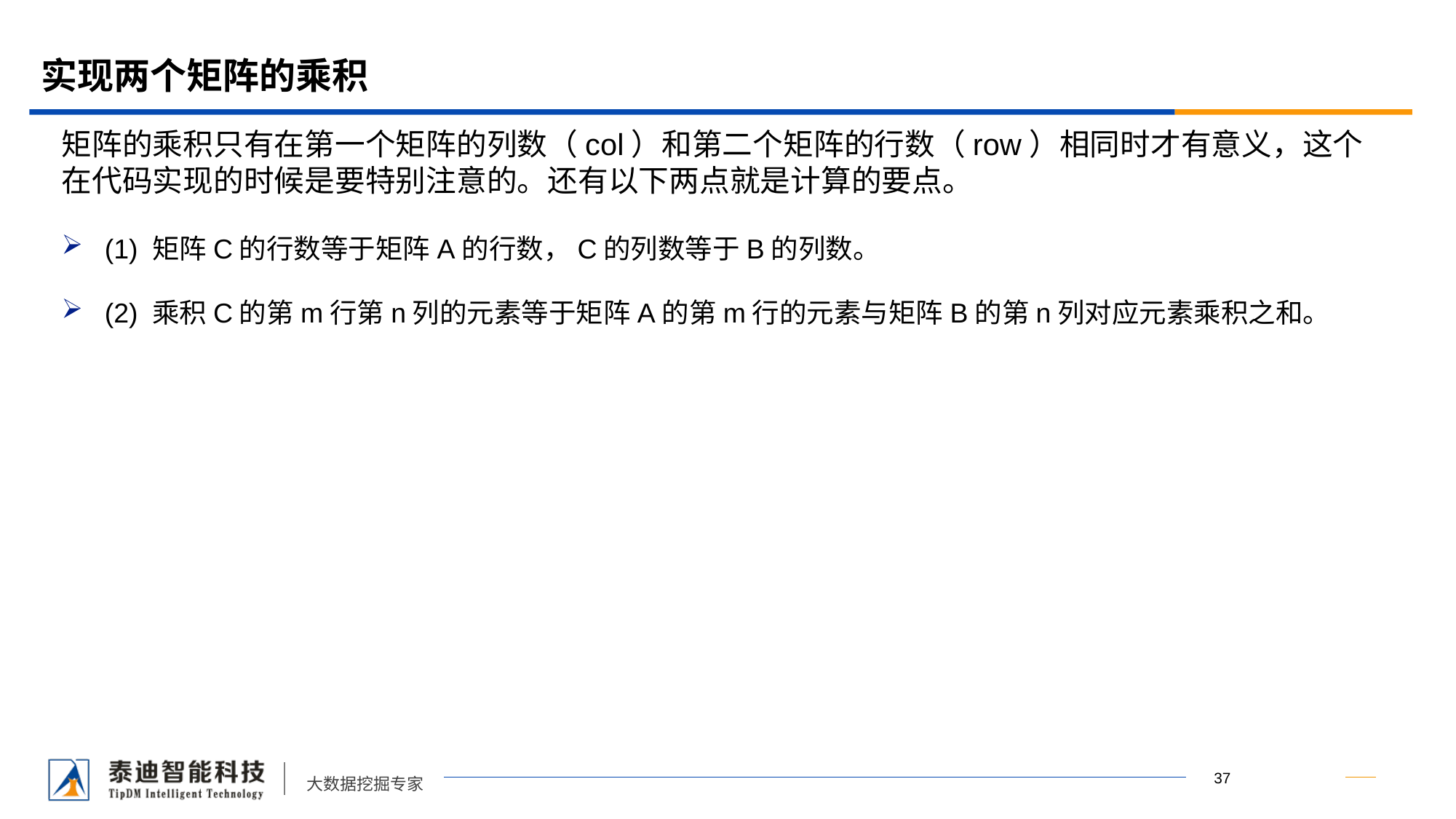

# 实现两个矩阵的乘积

矩阵的乘积只有在第一个矩阵的列数（col）和第二个矩阵的行数（row）相同时才有意义，这个在代码实现的时候是要特别注意的。还有以下两点就是计算的要点。

(1) 矩阵C的行数等于矩阵A的行数，C的列数等于B的列数。
(2) 乘积C的第m行第n列的元素等于矩阵A的第m行的元素与矩阵B的第n列对应元素乘积之和。